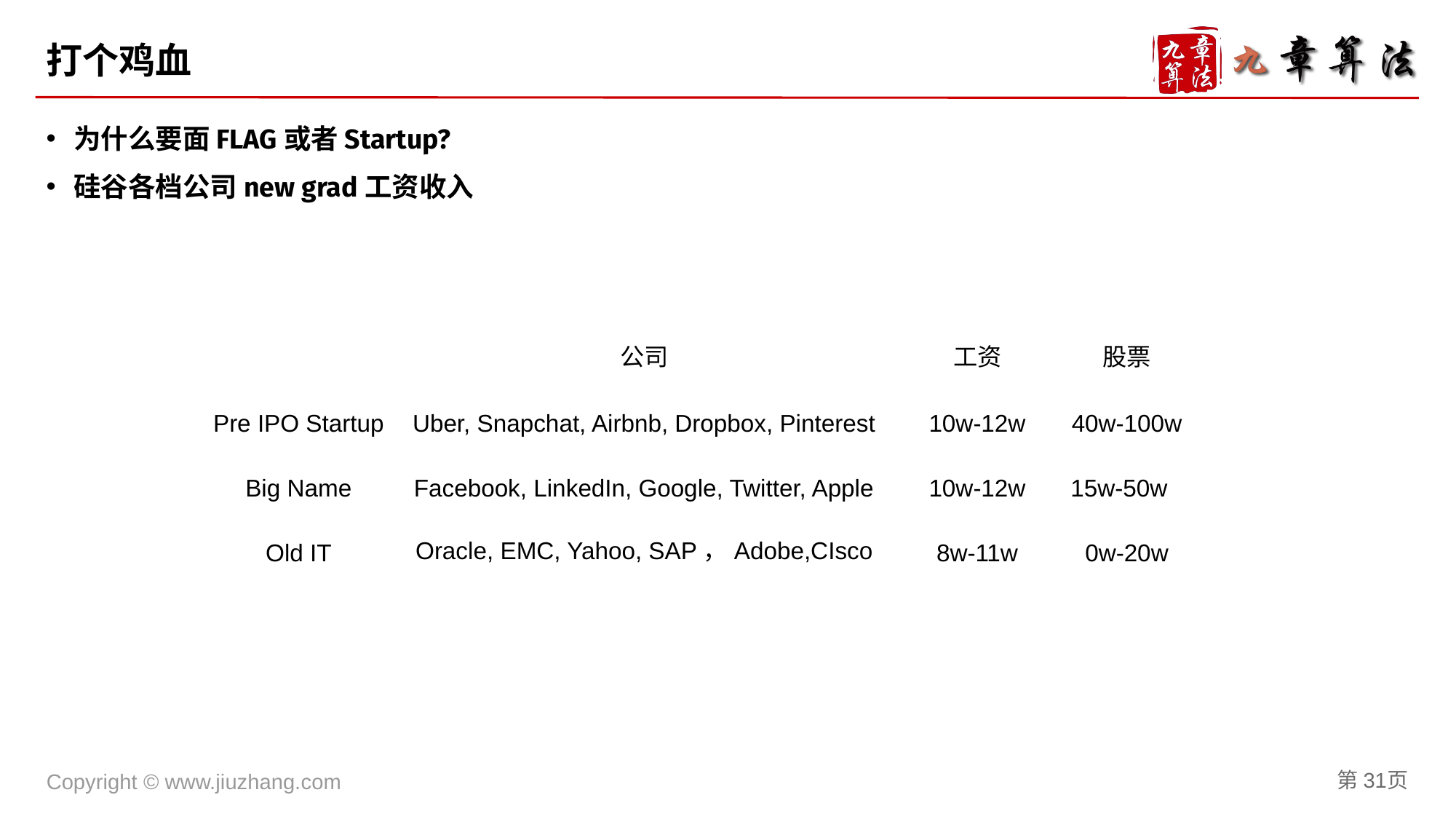

# 打个鸡血
为什么要面FLAG或者Startup?
硅谷各档公司new grad工资收入
|  | 公司 | 工资 | 股票 |
| --- | --- | --- | --- |
| Pre IPO Startup | Uber, Snapchat, Airbnb, Dropbox, Pinterest | 10w-12w | 40w-100w |
| Big Name | Facebook, LinkedIn, Google, Twitter, Apple | 10w-12w | 15w-50w |
| Old IT | Oracle, EMC, Yahoo, SAP，Adobe,CIsco | 8w-11w | 0w-20w |
第31页